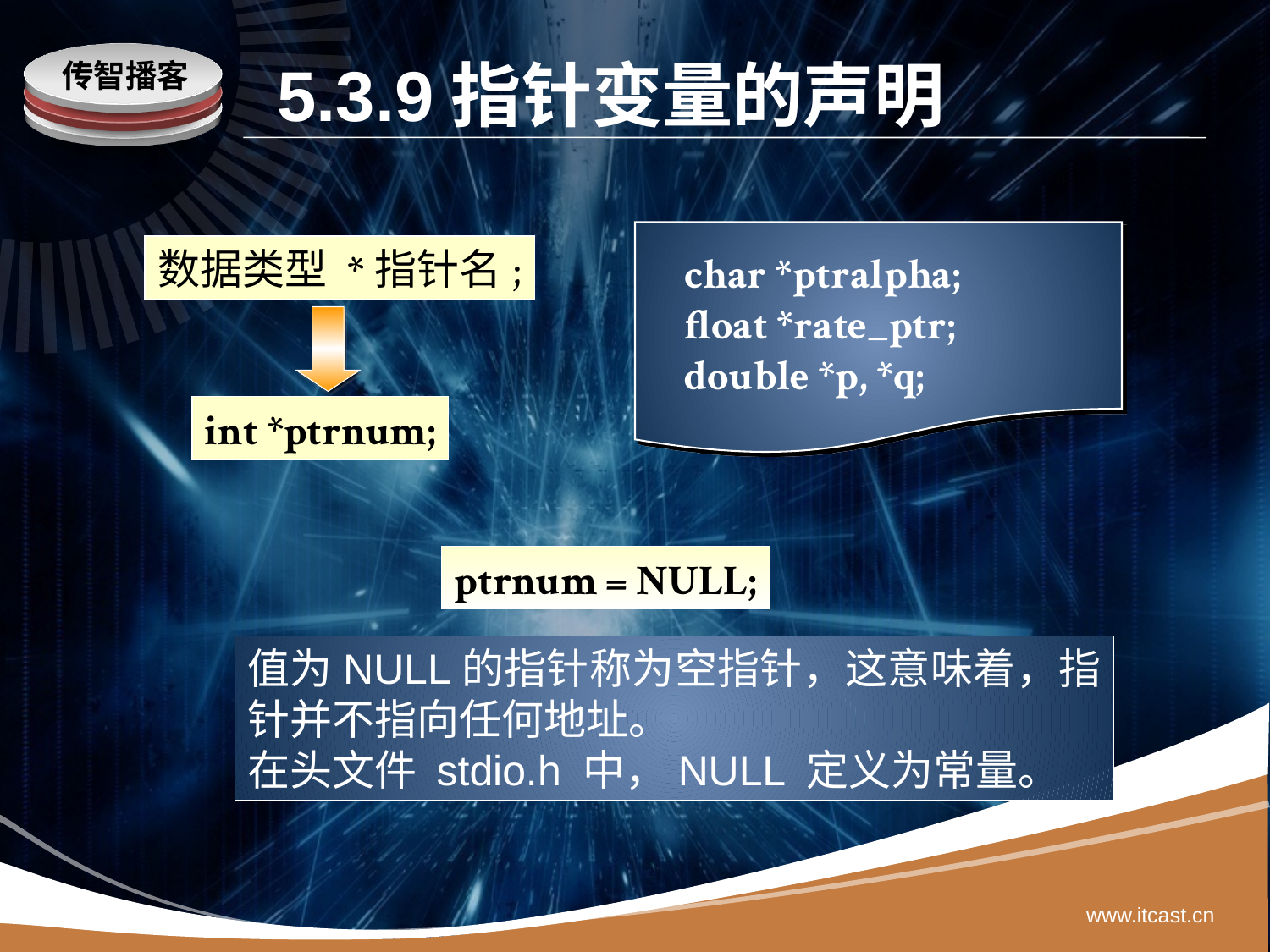

# 5.3.9指针变量的声明

数据类型 *指针名;
char *ptralpha;
float *rate_ptr;
double *p, *q;

int *ptrnum;
ptrnum = NULL;
值为NULL的指针称为空指针，这意味着，指针并不指向任何地址。
在头文件 stdio.h 中，NULL 定义为常量。
www.itcast.cn